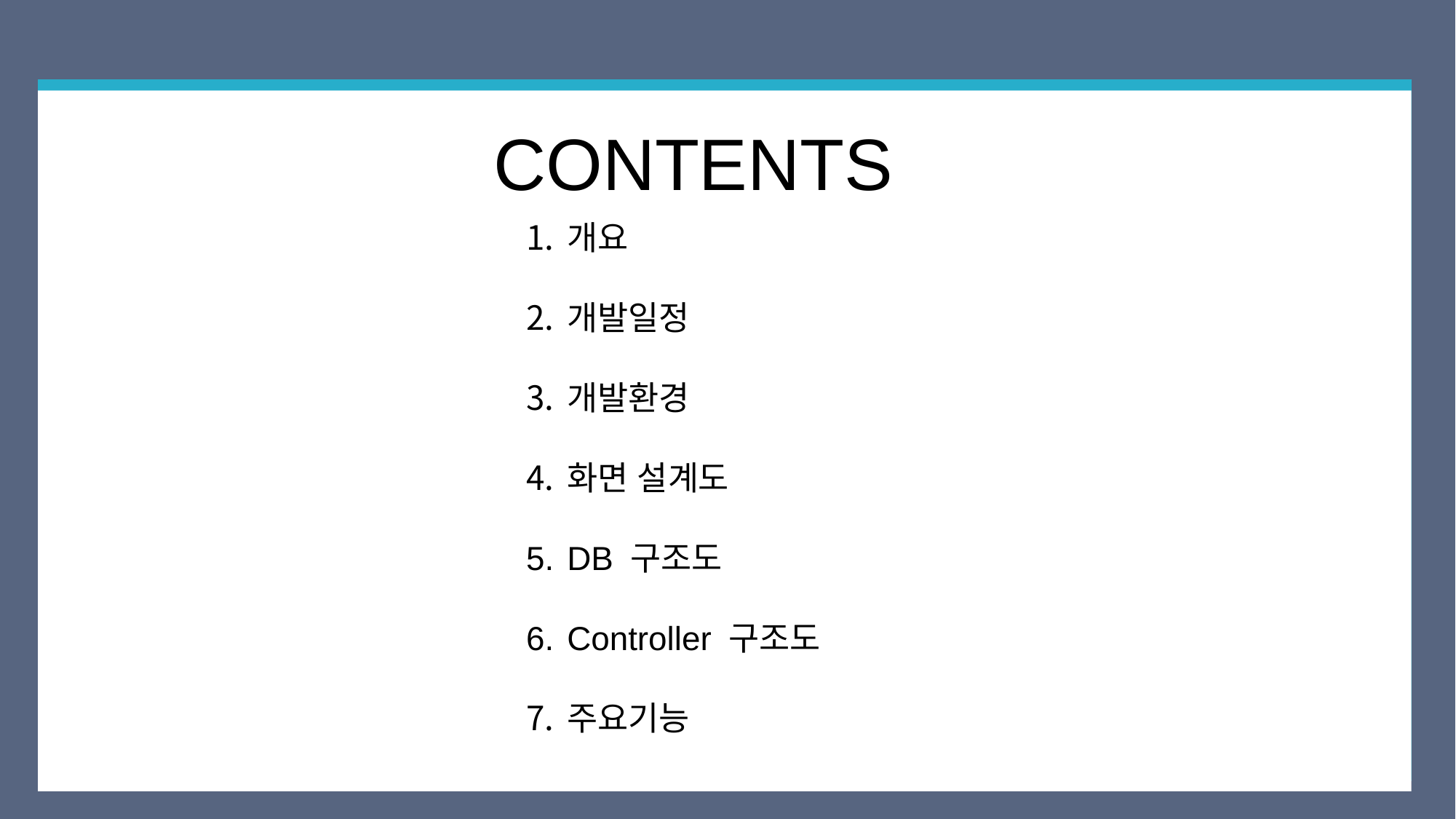

CONTENTS
개요

개발일정

개발환경

화면 설계도

DB 구조도

Controller 구조도

주요기능